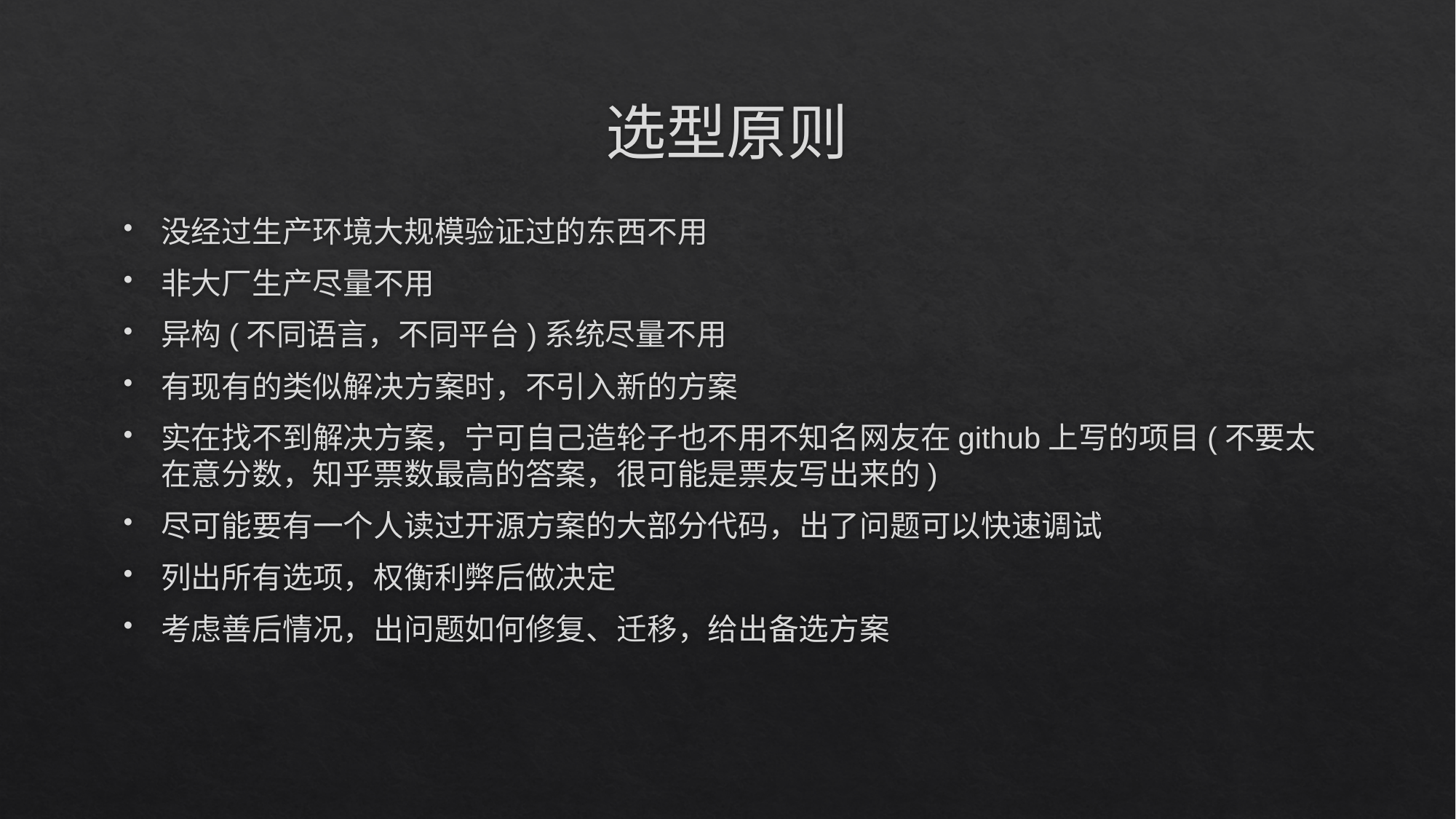

# 选型原则
没经过生产环境大规模验证过的东西不用
非大厂生产尽量不用
异构(不同语言，不同平台)系统尽量不用
有现有的类似解决方案时，不引入新的方案
实在找不到解决方案，宁可自己造轮子也不用不知名网友在github上写的项目(不要太在意分数，知乎票数最高的答案，很可能是票友写出来的)
尽可能要有一个人读过开源方案的大部分代码，出了问题可以快速调试
列出所有选项，权衡利弊后做决定
考虑善后情况，出问题如何修复、迁移，给出备选方案